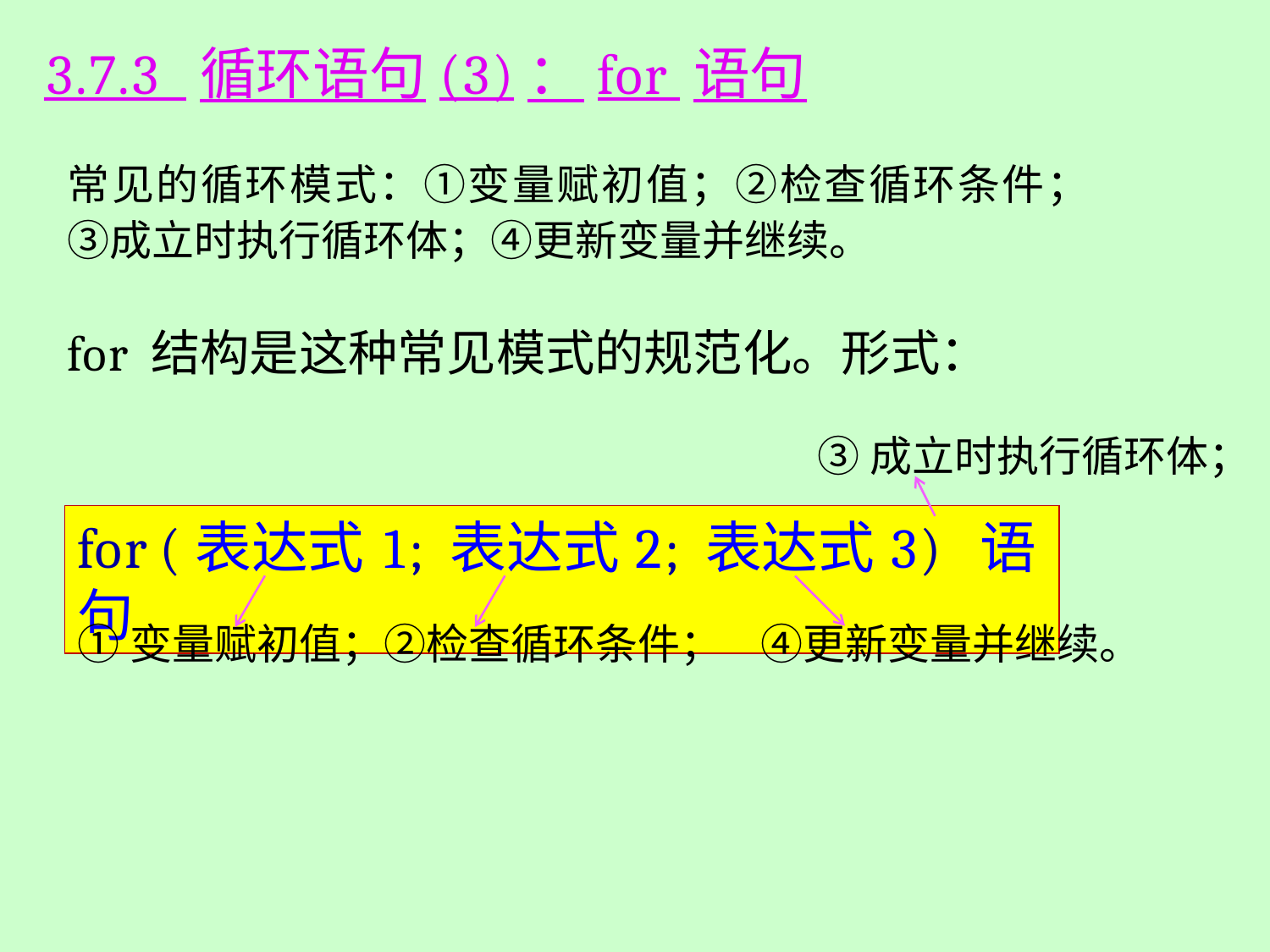

3.7.3  循环语句(3)：for 语句
常见的循环模式：①变量赋初值；②检查循环条件；
③成立时执行循环体；④更新变量并继续。
for 结构是这种常见模式的规范化。形式：
③成立时执行循环体；
for (表达式1; 表达式2; 表达式3)  语句
①变量赋初值；②检查循环条件；    ④更新变量并继续。

56